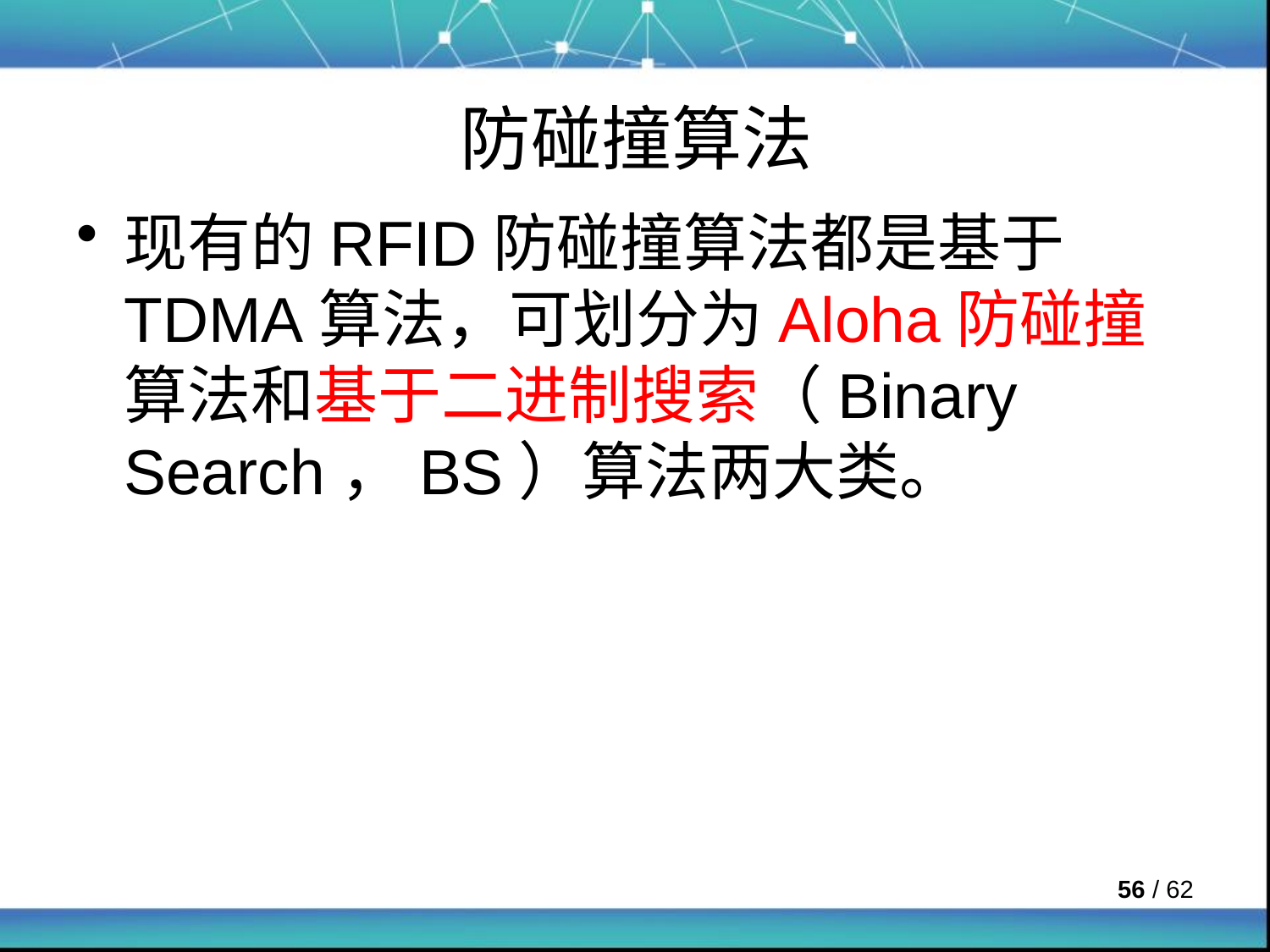

# 防碰撞算法
现有的RFID防碰撞算法都是基于TDMA算法，可划分为Aloha防碰撞算法和基于二进制搜索（Binary Search，BS）算法两大类。
56 / 62